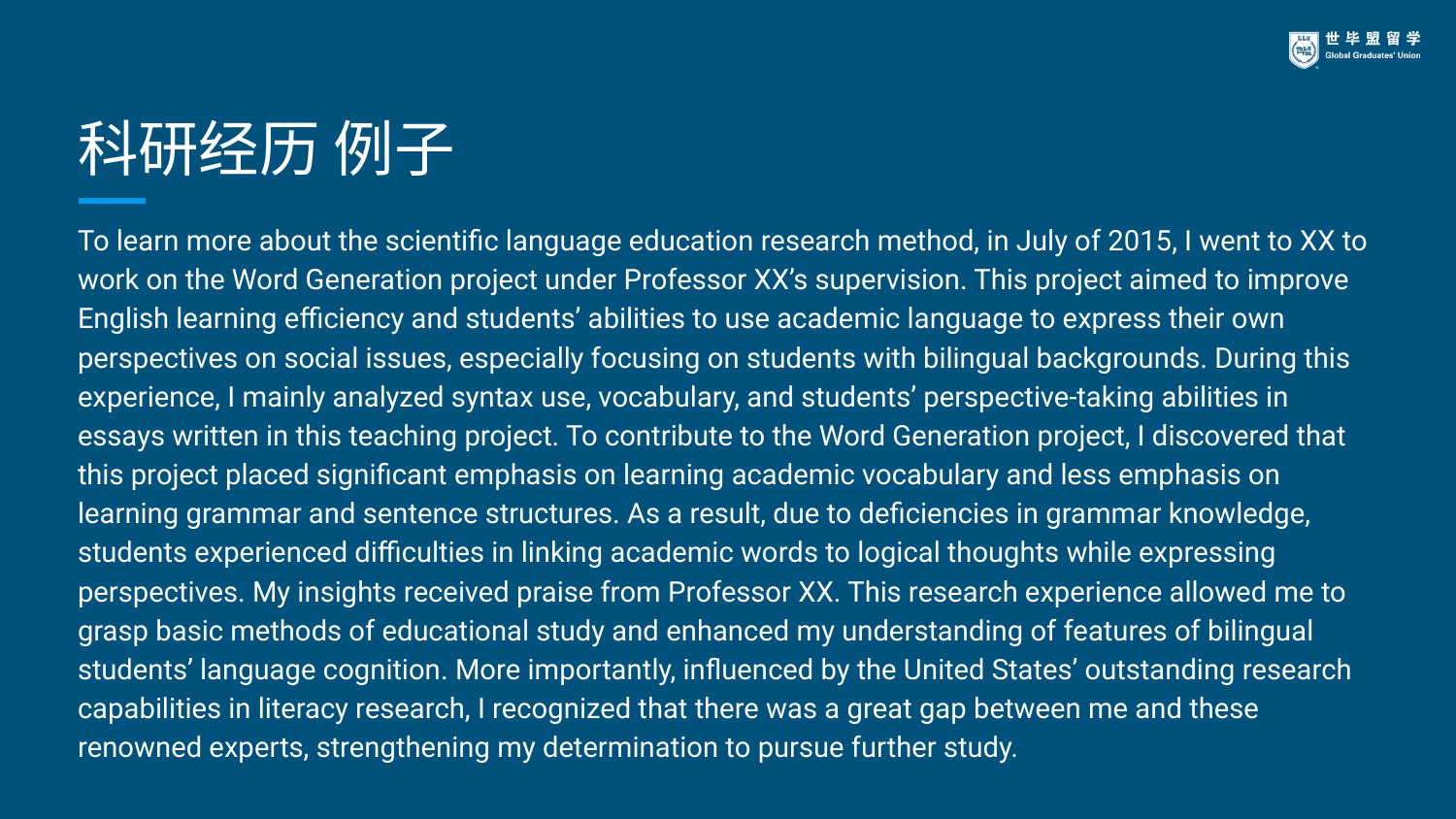

# 科研经历 例子
To learn more about the scientific language education research method, in July of 2015, I went to XX to work on the Word Generation project under Professor XX’s supervision. This project aimed to improve English learning efficiency and students’ abilities to use academic language to express their own perspectives on social issues, especially focusing on students with bilingual backgrounds. During this experience, I mainly analyzed syntax use, vocabulary, and students’ perspective-taking abilities in essays written in this teaching project. To contribute to the Word Generation project, I discovered that this project placed significant emphasis on learning academic vocabulary and less emphasis on learning grammar and sentence structures. As a result, due to deficiencies in grammar knowledge, students experienced difficulties in linking academic words to logical thoughts while expressing perspectives. My insights received praise from Professor XX. This research experience allowed me to grasp basic methods of educational study and enhanced my understanding of features of bilingual students’ language cognition. More importantly, influenced by the United States’ outstanding research capabilities in literacy research, I recognized that there was a great gap between me and these renowned experts, strengthening my determination to pursue further study.